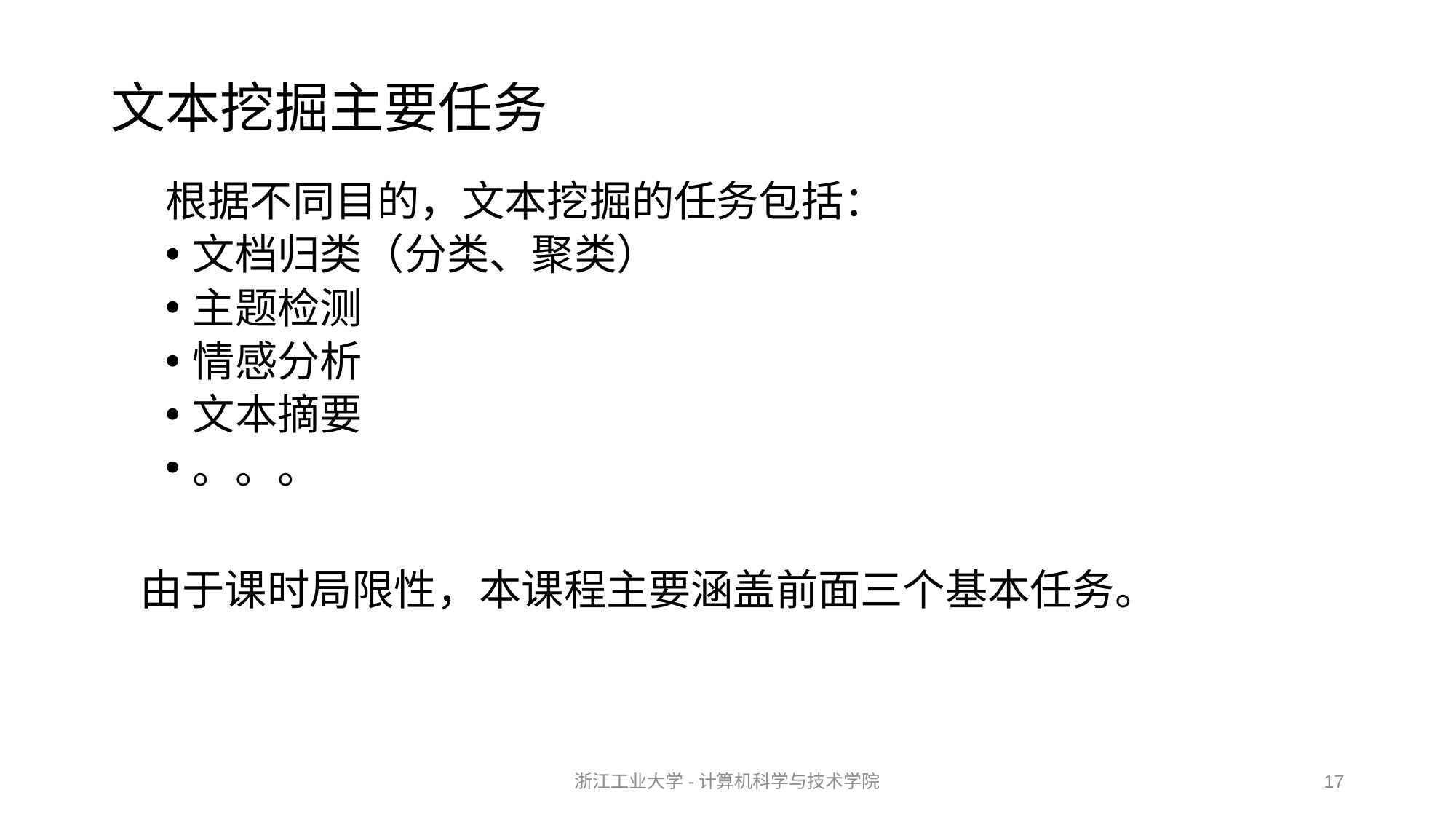

# 文本挖掘主要任务
根据不同目的，文本挖掘的任务包括：
文档归类（分类、聚类）
主题检测
情感分析
文本摘要
。。。

  由于课时局限性，本课程主要涵盖前面三个基本任务。
浙江工业大学-计算机科学与技术学院
17